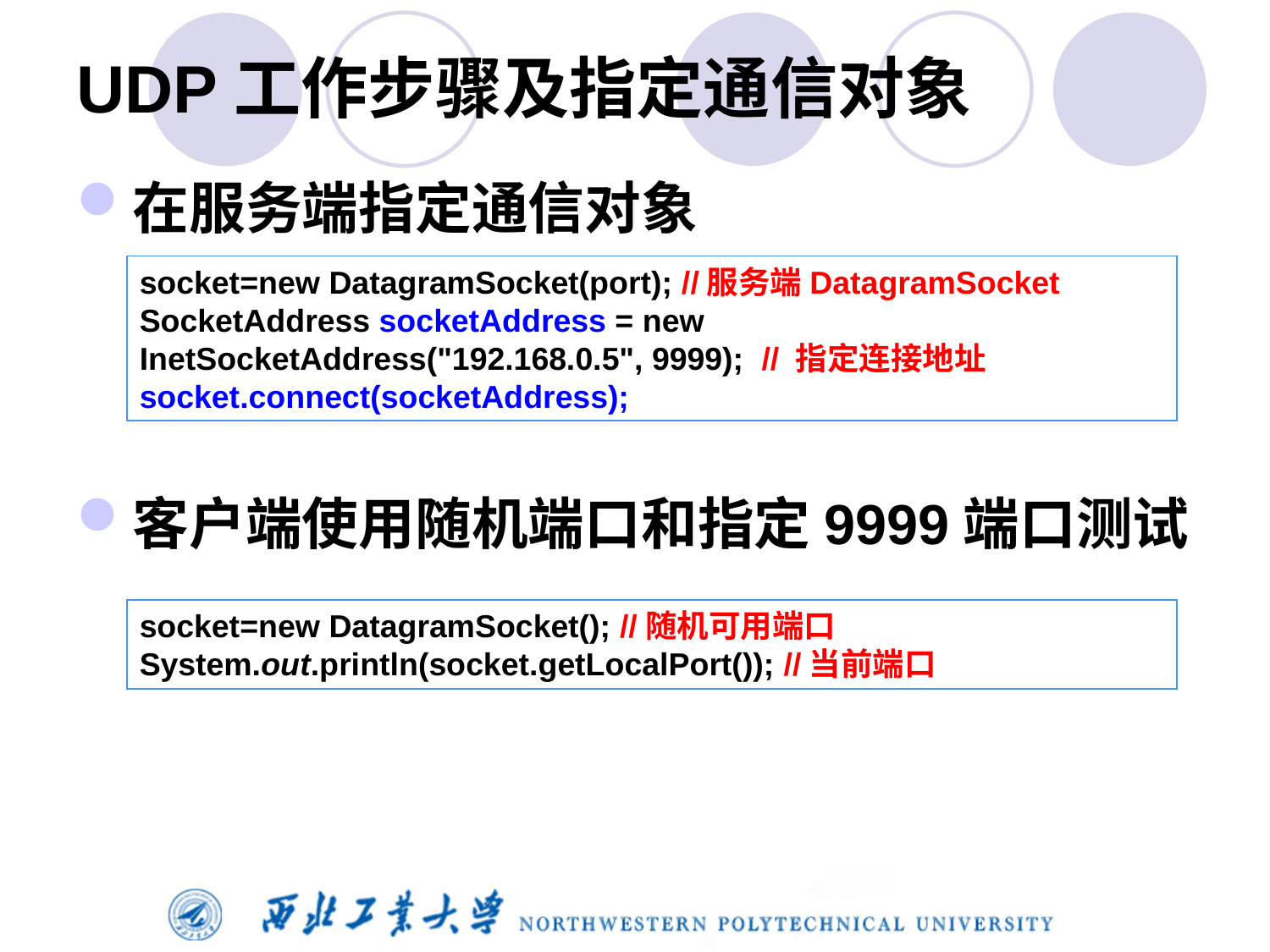

# UDP工作步骤及指定通信对象
在服务端指定通信对象

客户端使用随机端口和指定9999端口测试

socket=new DatagramSocket(port); //服务端DatagramSocket
SocketAddress socketAddress = new 	InetSocketAddress("192.168.0.5", 9999);  // 指定连接地址
socket.connect(socketAddress);
socket=new DatagramSocket(); //随机可用端口
System.out.println(socket.getLocalPort()); //当前端口